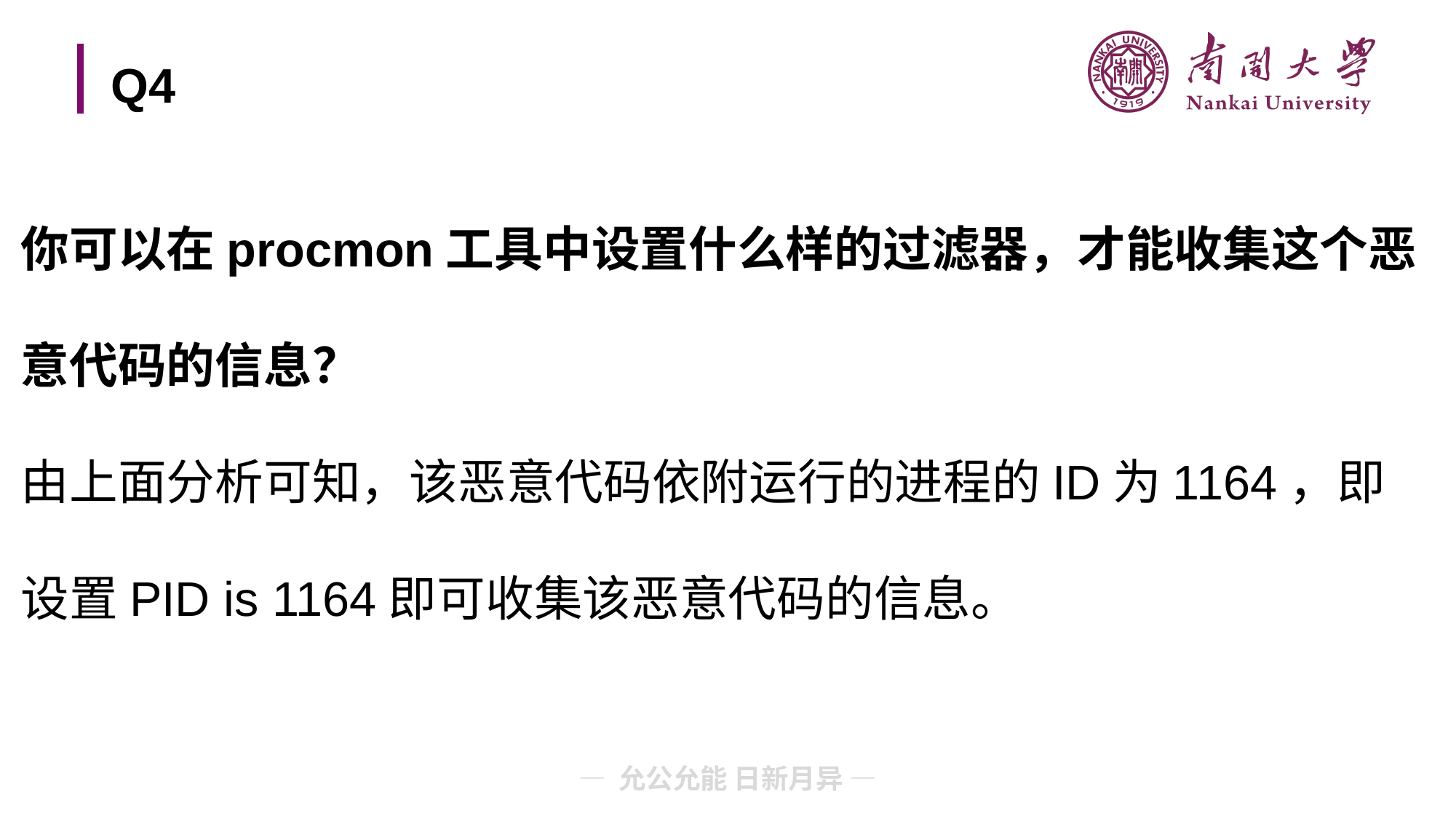

# Q4
你可以在procmon工具中设置什么样的过滤器，才能收集这个恶意代码的信息？
由上面分析可知，该恶意代码依附运行的进程的ID为1164，即设置PID is 1164即可收集该恶意代码的信息。